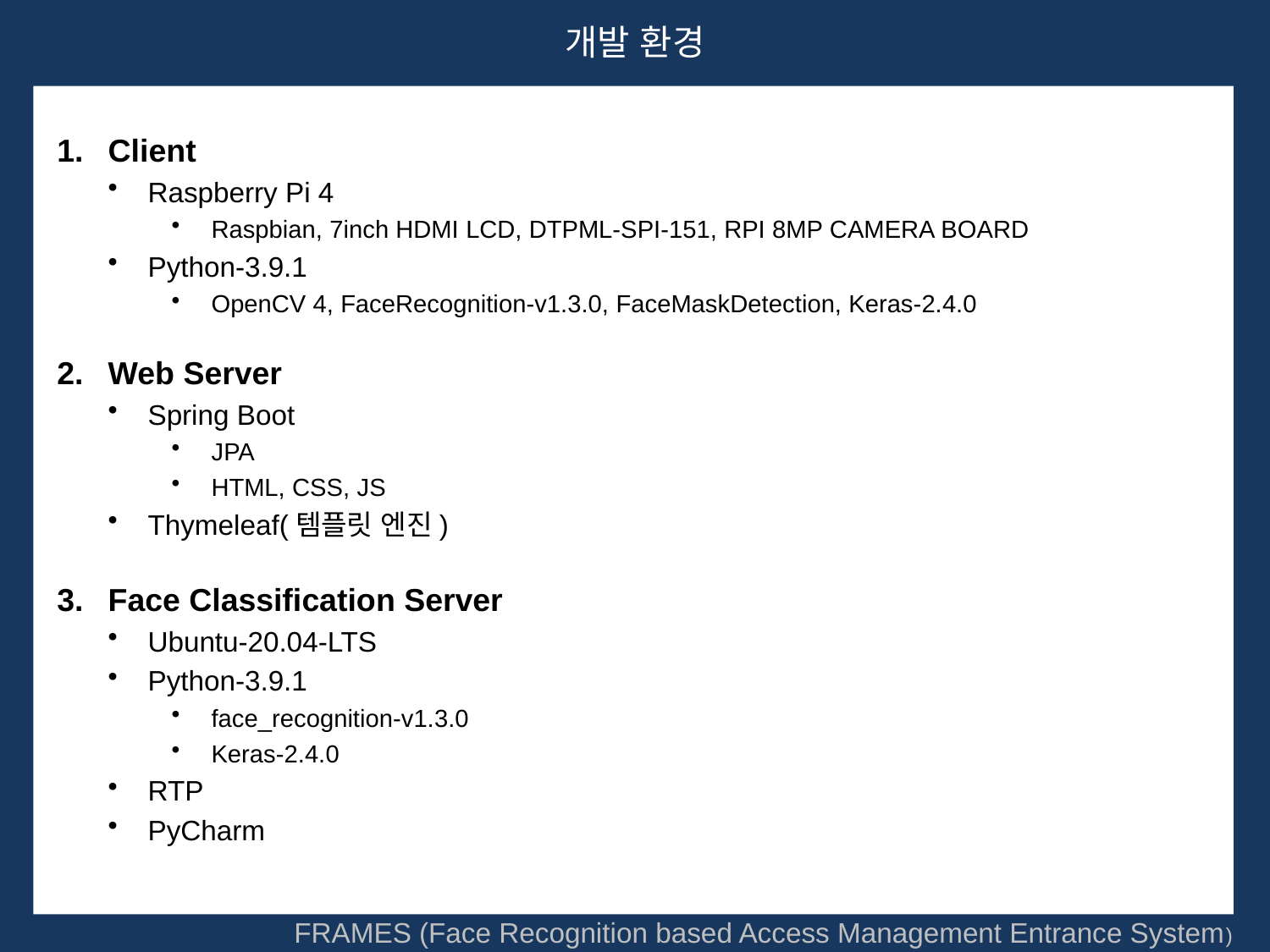

개발 환경

Client
Raspberry Pi 4
Raspbian, 7inch HDMI LCD, DTPML-SPI-151, RPI 8MP CAMERA BOARD
Python-3.9.1
OpenCV 4, FaceRecognition-v1.3.0, FaceMaskDetection, Keras-2.4.0

Web Server
Spring Boot
JPA
HTML, CSS, JS
Thymeleaf(템플릿 엔진)

Face Classification Server
Ubuntu-20.04-LTS
Python-3.9.1
face_recognition-v1.3.0
Keras-2.4.0
RTP
PyCharm

FRAMES (Face Recognition based Access Management Entrance System)